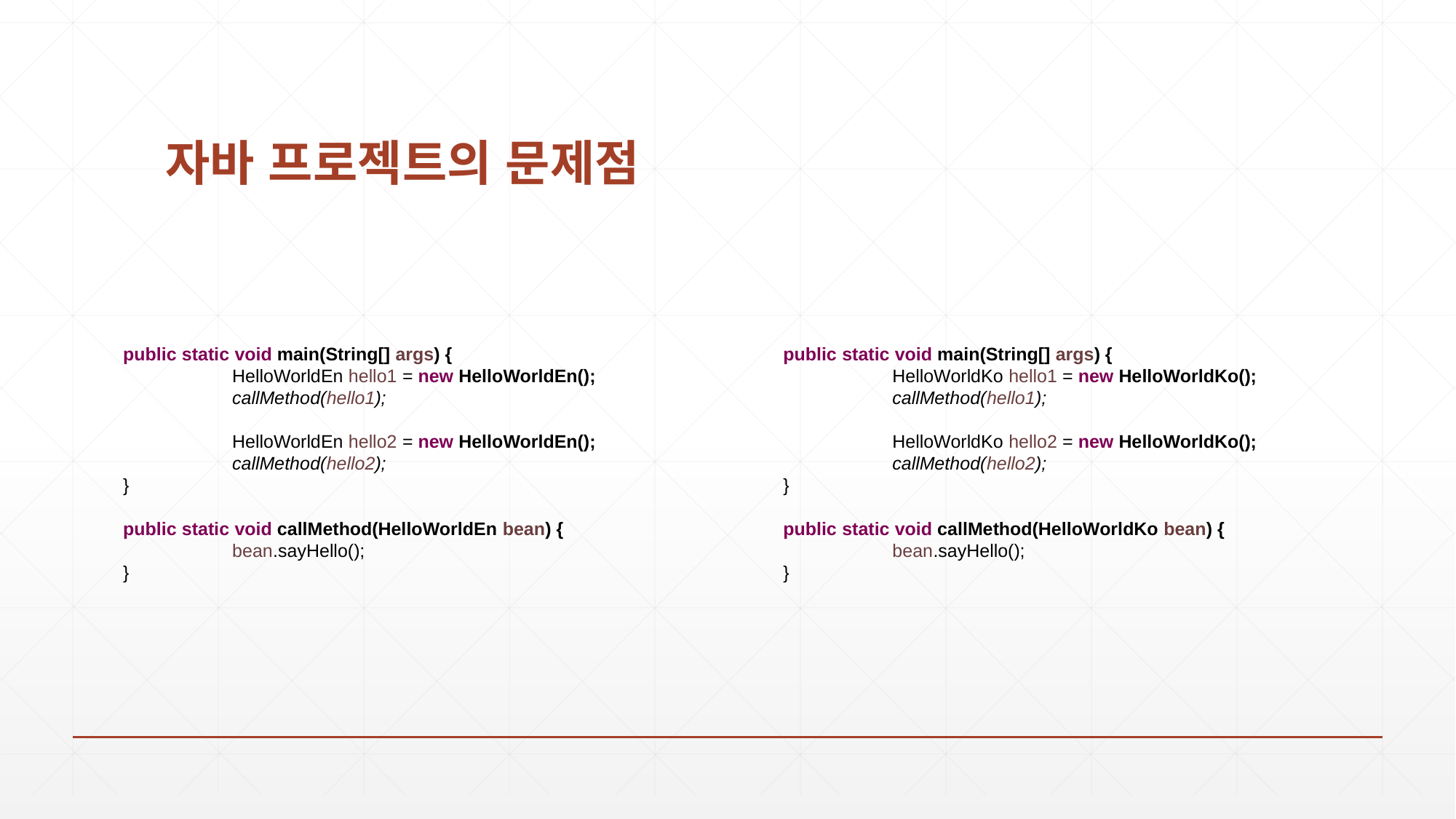

# 자바 프로젝트의 문제점
public static void main(String[] args) {
	HelloWorldEn hello1 = new HelloWorldEn();
	callMethod(hello1);

	HelloWorldEn hello2 = new HelloWorldEn();
	callMethod(hello2);
}

public static void callMethod(HelloWorldEn bean) {
	bean.sayHello();
}
public static void main(String[] args) {
	HelloWorldKo hello1 = new HelloWorldKo();
	callMethod(hello1);

	HelloWorldKo hello2 = new HelloWorldKo();
	callMethod(hello2);
}

public static void callMethod(HelloWorldKo bean) {
	bean.sayHello();
}